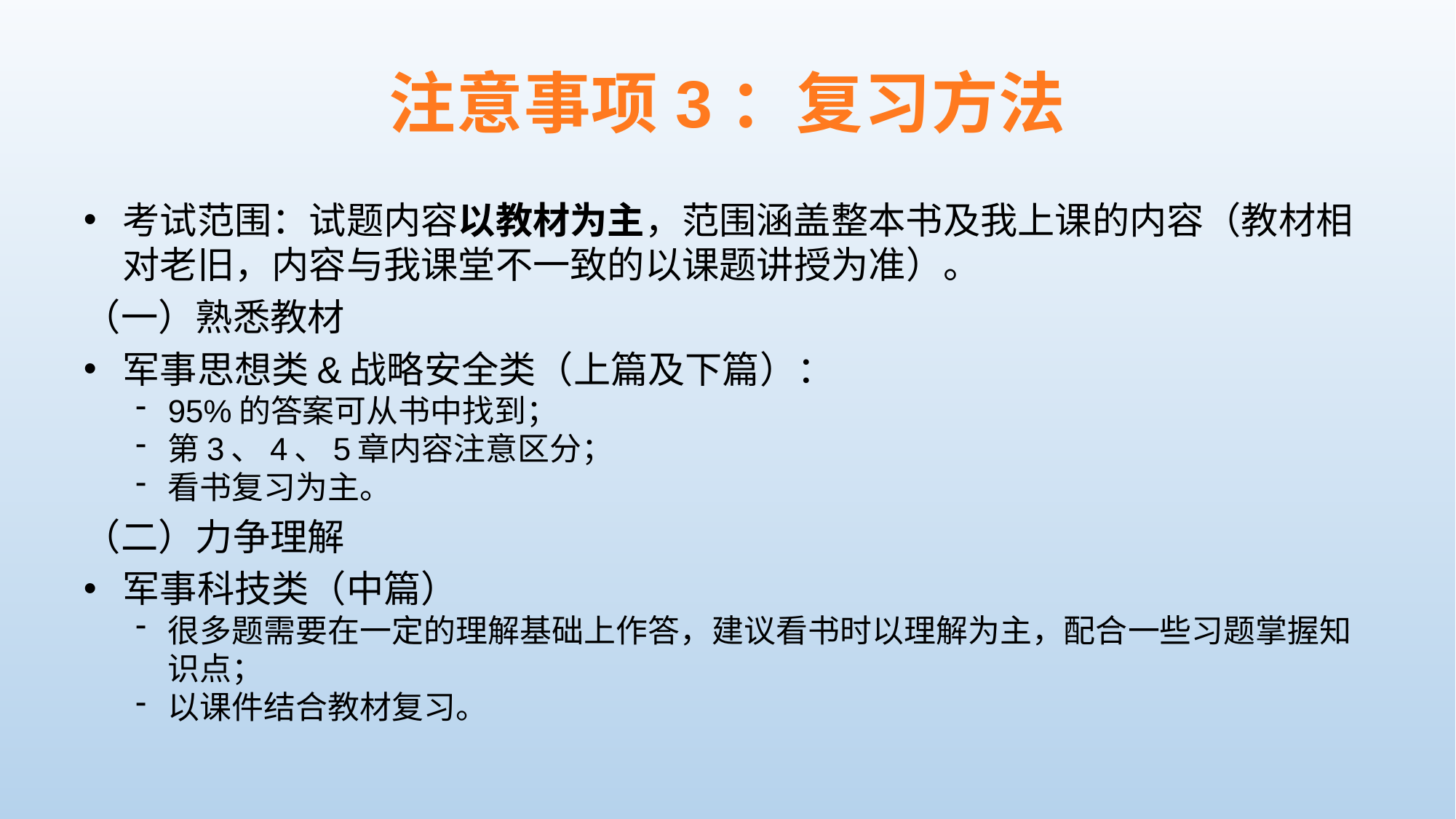

# 注意事项3：复习方法
考试范围：试题内容以教材为主，范围涵盖整本书及我上课的内容（教材相对老旧，内容与我课堂不一致的以课题讲授为准）。
（一）熟悉教材
军事思想类&战略安全类（上篇及下篇）：
95%的答案可从书中找到；
第3、4、5章内容注意区分；
看书复习为主。
（二）力争理解
军事科技类（中篇）
很多题需要在一定的理解基础上作答，建议看书时以理解为主，配合一些习题掌握知识点；
以课件结合教材复习。